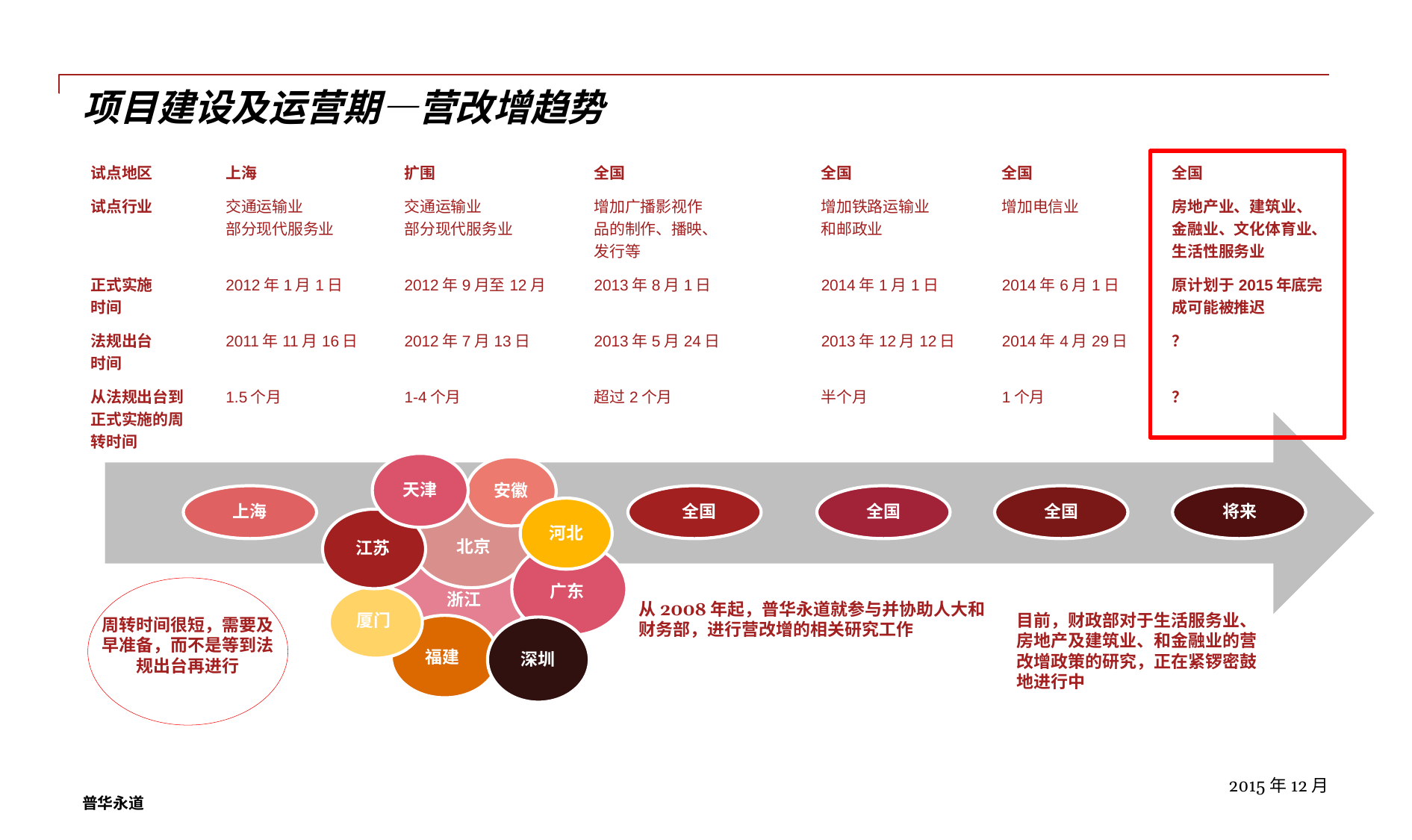

项目建设及运营期—营改增趋势

| 试点地区 | 上海 | 扩围 | 全国 | 全国 | 全国 | 全国 |
| --- | --- | --- | --- | --- | --- | --- |
| 试点行业 | 交通运输业 部分现代服务业 | 交通运输业 部分现代服务业 | 增加广播影视作 品的制作、播映、 发行等 | 增加铁路运输业 和邮政业 | 增加电信业 | 房地产业、建筑业、金融业、文化体育业、生活性服务业 |
| 正式实施 时间 | 2012年1月1日 | 2012年9月至12月 | 2013年8月1日 | 2014年1月1日 | 2014年6月1日 | 原计划于2015年底完成可能被推迟 |
| 法规出台 时间 | 2011年11月16日 | 2012年7月13日 | 2013年5月24日 | 2013年12月12日 | 2014年4月29日 | ？ |
| 从法规出台到正式实施的周转时间 | 1.5个月 | 1-4个月 | 超过2个月 | 半个月 | 1个月 | ？ |

天津

安徽

北京

河北

江苏

广东

浙江

厦门

福建

深圳

上海

全国

全国

全国

将来

周转时间很短，需要及早准备，而不是等到法规出台再进行
从2008年起，普华永道就参与并协助人大和财务部，进行营改增的相关研究工作
目前，财政部对于生活服务业、房地产及建筑业、和金融业的营改增政策的研究，正在紧锣密鼓地进行中
2015年12月